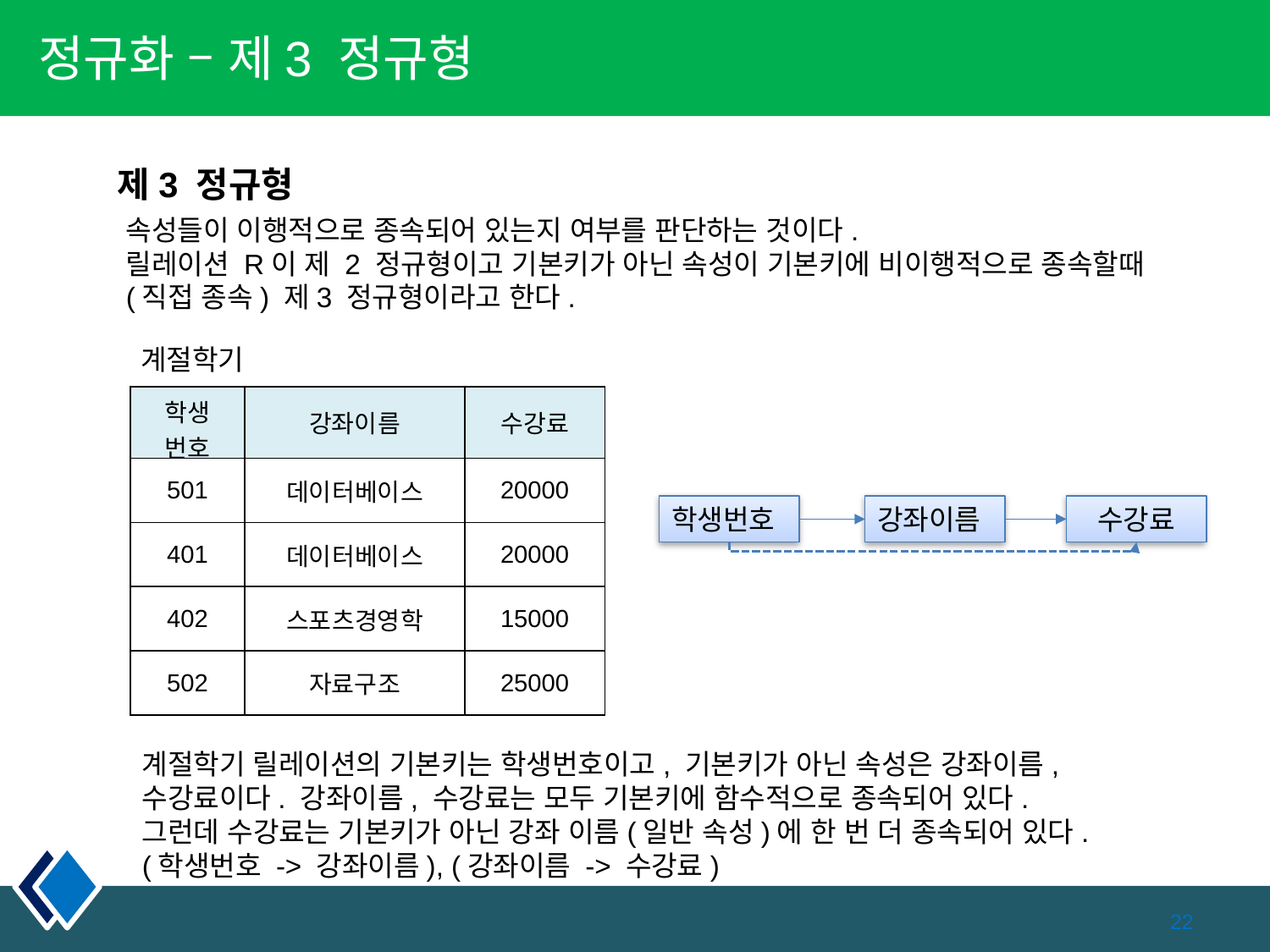

# 정규화 – 제3 정규형
제3 정규형
속성들이 이행적으로 종속되어 있는지 여부를 판단하는 것이다.
릴레이션 R이 제 2 정규형이고 기본키가 아닌 속성이 기본키에 비이행적으로 종속할때(직접 종속) 제3 정규형이라고 한다.
계절학기
| 학생 번호 | 강좌이름 | 수강료 |
| --- | --- | --- |
| 501 | 데이터베이스 | 20000 |
| 401 | 데이터베이스 | 20000 |
| 402 | 스포츠경영학 | 15000 |
| 502 | 자료구조 | 25000 |
학생번호
강좌이름
수강료
계절학기 릴레이션의 기본키는 학생번호이고, 기본키가 아닌 속성은 강좌이름, 수강료이다. 강좌이름, 수강료는 모두 기본키에 함수적으로 종속되어 있다.
그런데 수강료는 기본키가 아닌 강좌 이름(일반 속성)에 한 번 더 종속되어 있다.
(학생번호 -> 강좌이름), (강좌이름 -> 수강료)
22